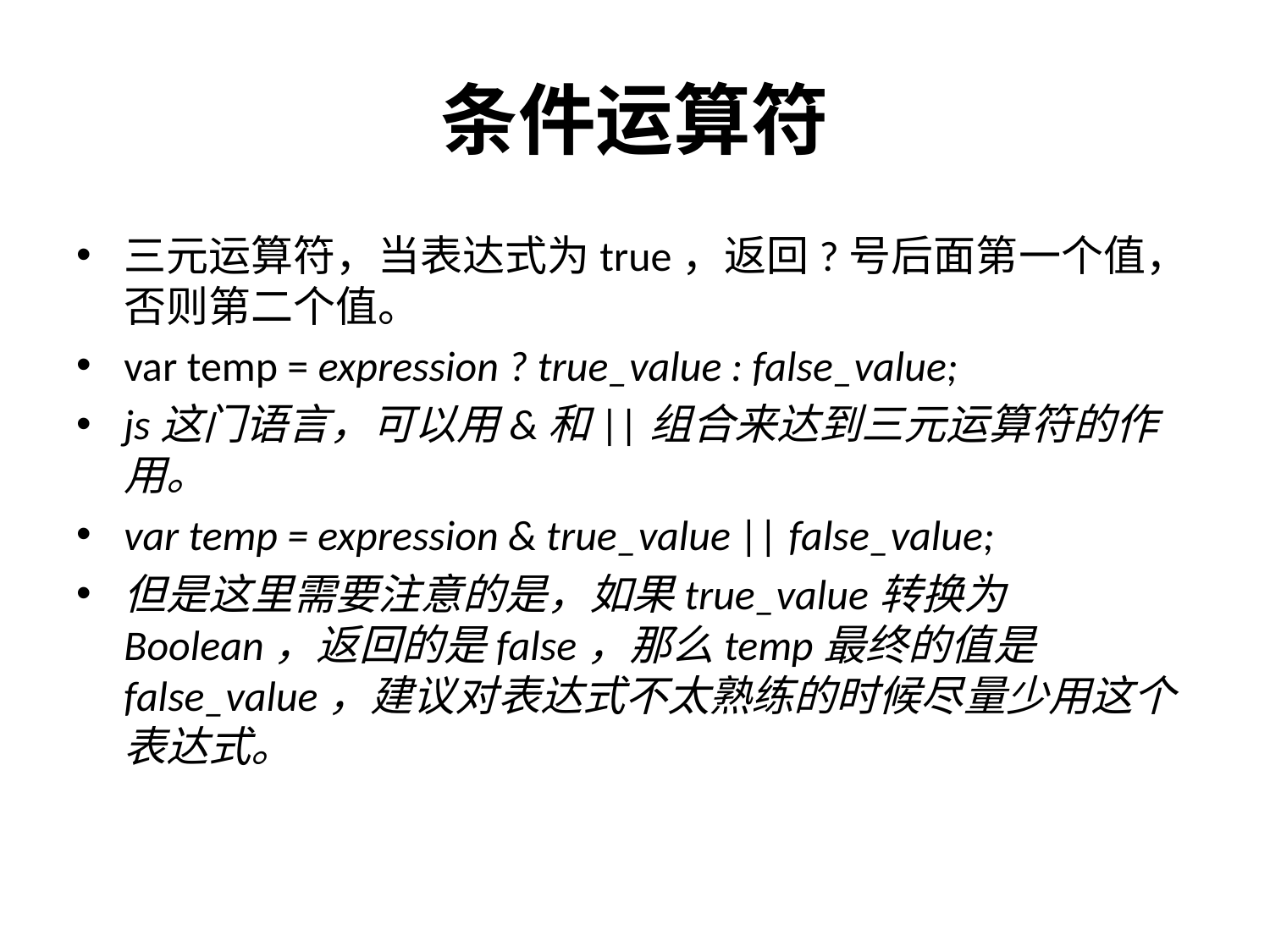

# 条件运算符
三元运算符，当表达式为true，返回?号后面第一个值，否则第二个值。
var temp = expression ? true_value : false_value;
js这门语言，可以用&和||组合来达到三元运算符的作用。
var temp = expression & true_value || false_value;
但是这里需要注意的是，如果true_value转换为Boolean，返回的是false，那么temp最终的值是false_value，建议对表达式不太熟练的时候尽量少用这个表达式。